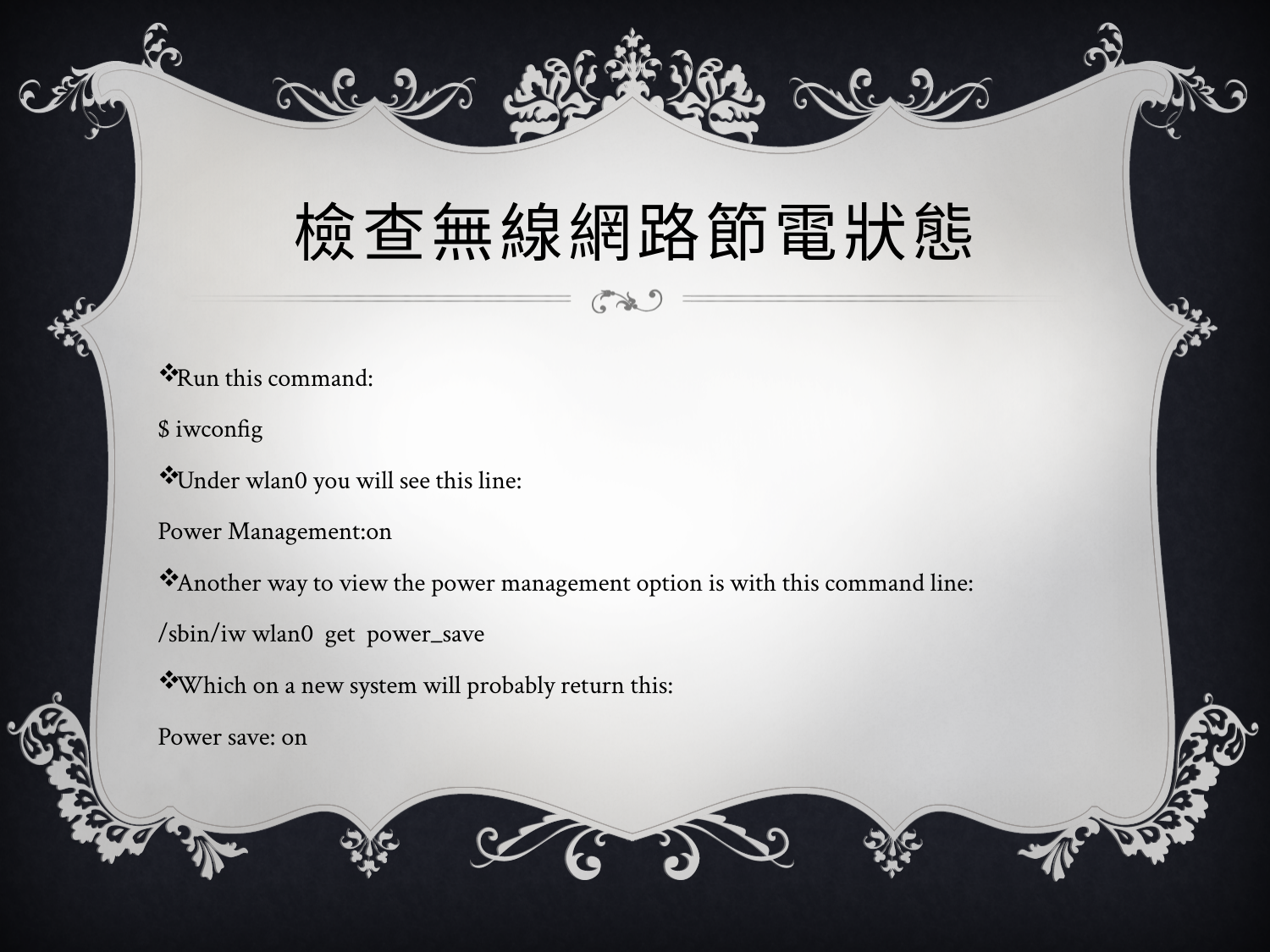

# 檢查無線網路節電狀態
Run this command:
$ iwconfig
Under wlan0 you will see this line:
Power Management:on
Another way to view the power management option is with this command line:
/sbin/iw wlan0  get  power_save
Which on a new system will probably return this:
Power save: on